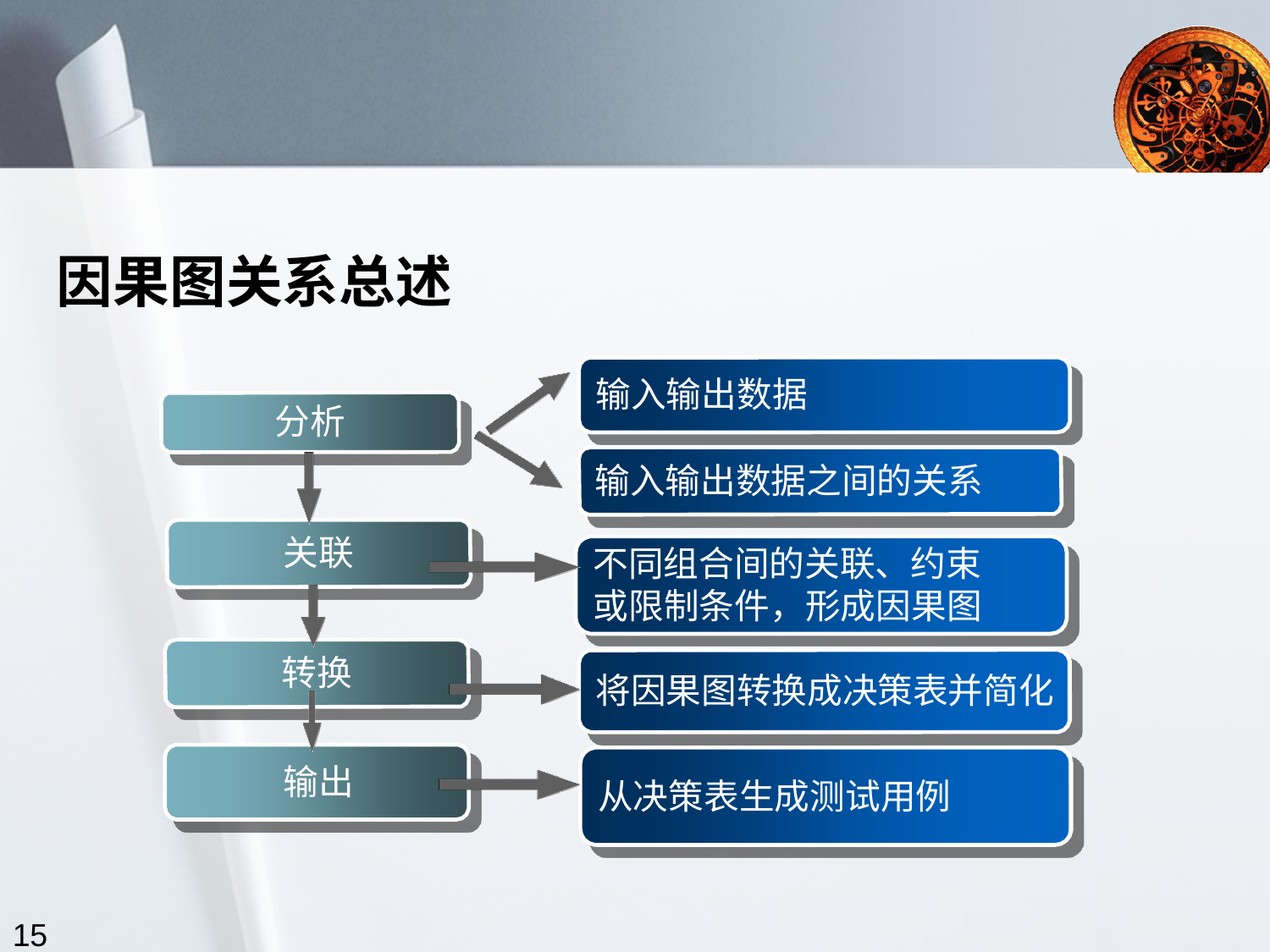

因果图关系总述

输入输出数据

分析

关联 转换

输出

输入输出数据之间的关系

不同组合间的关联、约束
或限制条件，形成因果图

将因果图转换成决策表并简化

从决策表生成测试用例

15